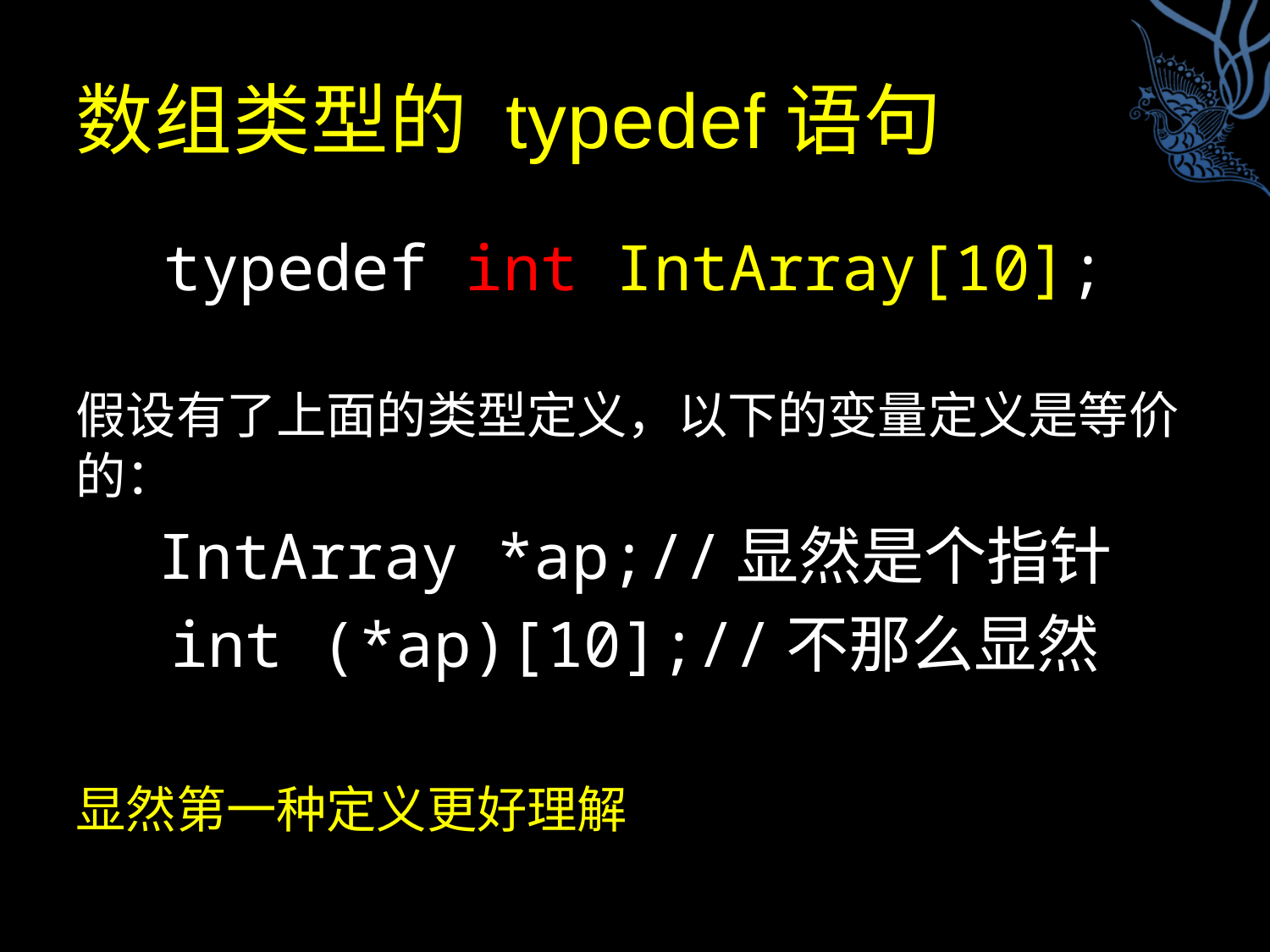

# 数组类型的 typedef语句
typedef int IntArray[10];

假设有了上面的类型定义，以下的变量定义是等价的：
IntArray *ap;//显然是个指针
int (*ap)[10];//不那么显然

显然第一种定义更好理解